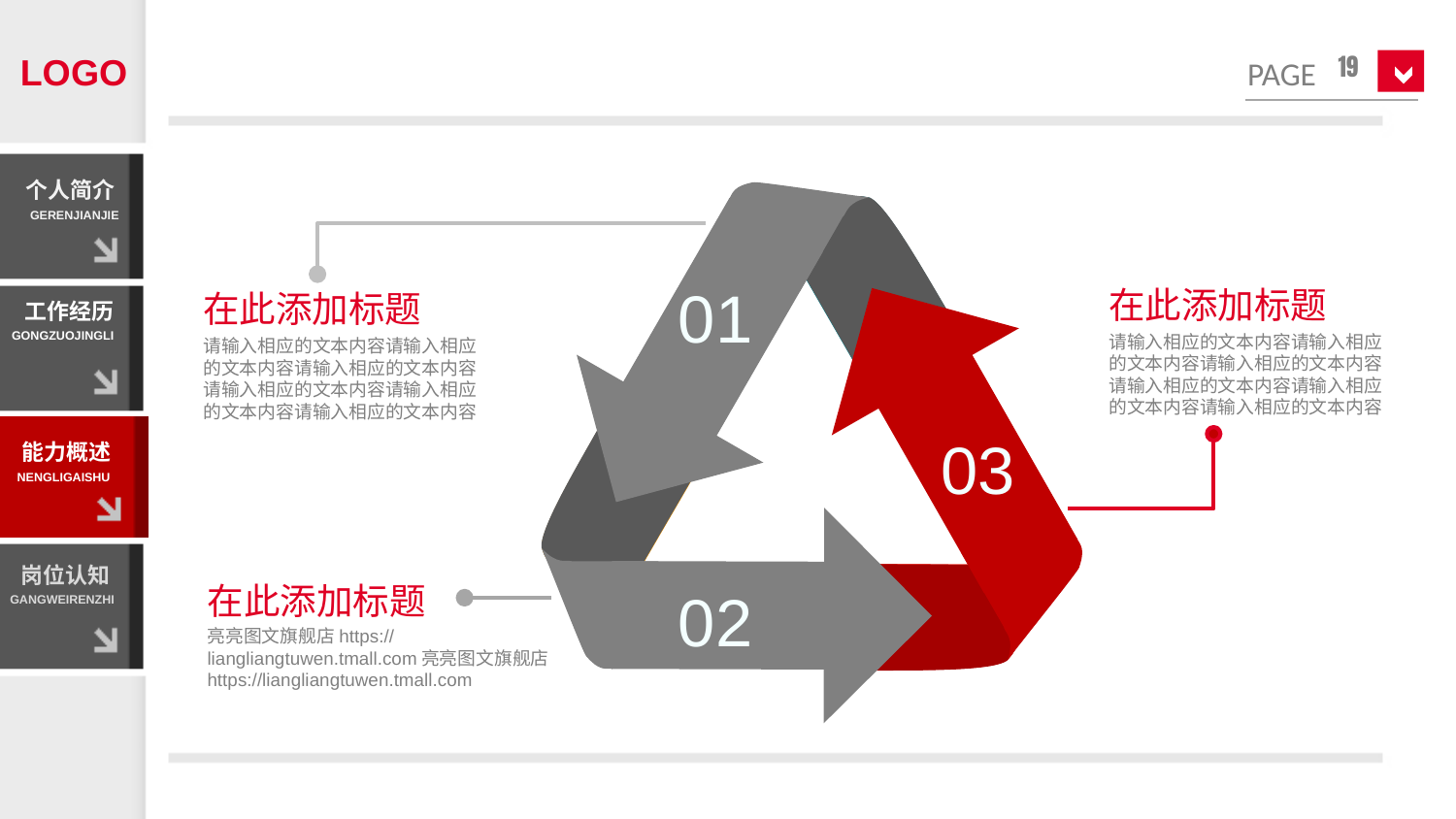

LOGO
19
个人简介
GERENJIANJIE

01
在此添加标题
请输入相应的文本内容请输入相应
的文本内容请输入相应的文本内容
请输入相应的文本内容请输入相应
的文本内容请输入相应的文本内容
在此添加标题
请输入相应的文本内容请输入相应
的文本内容请输入相应的文本内容
请输入相应的文本内容请输入相应
的文本内容请输入相应的文本内容
工作经历
GONGZUOJINGLI
03

能力概述
NENGLIGAISHU

岗位认知
GANGWEIRENZHI

在此添加标题
亮亮图文旗舰店https://liangliangtuwen.tmall.com亮亮图文旗舰店https://liangliangtuwen.tmall.com
02